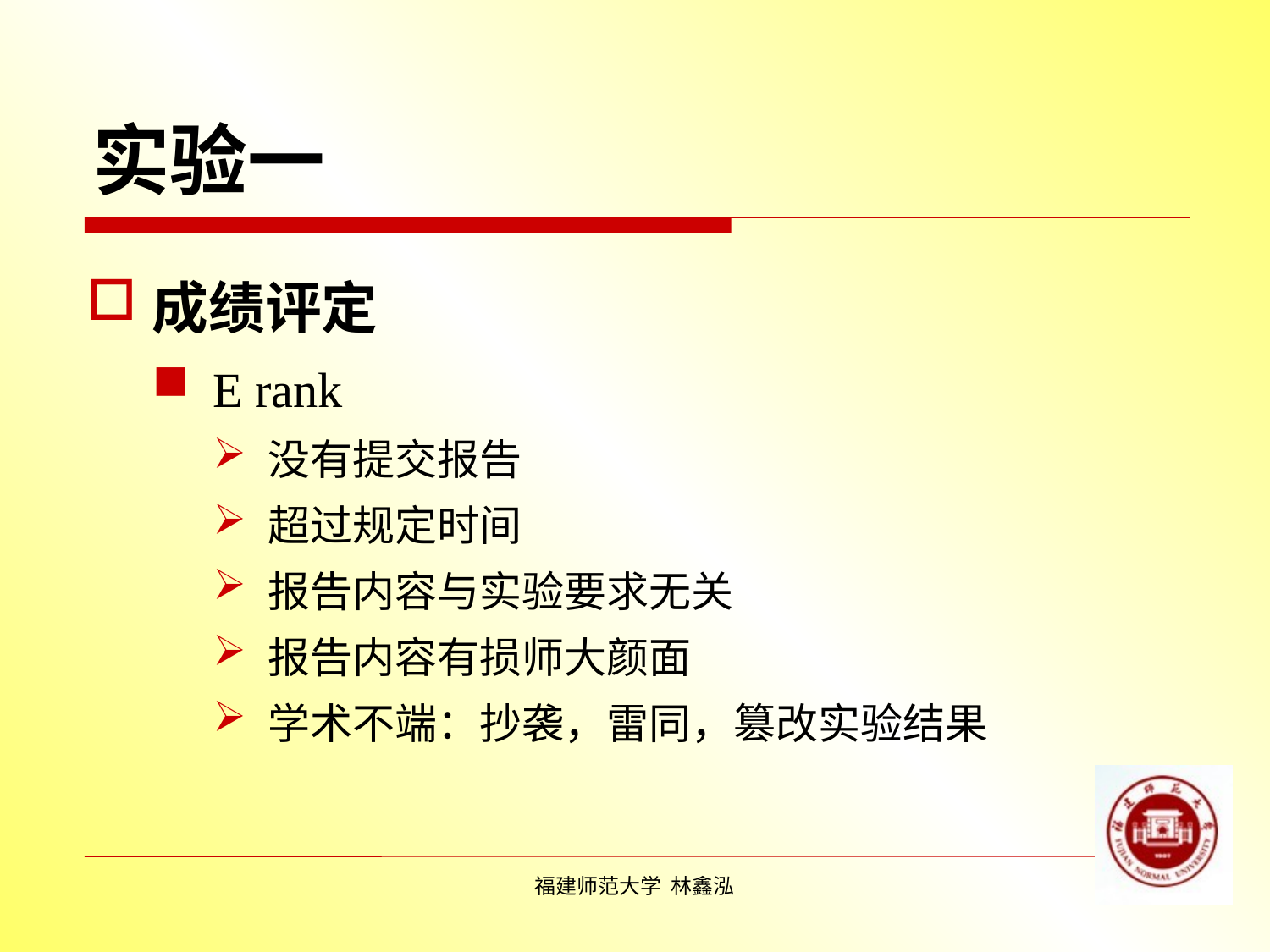

# 实验一
成绩评定
E rank
没有提交报告
超过规定时间
报告内容与实验要求无关
报告内容有损师大颜面
学术不端：抄袭，雷同，篡改实验结果

福建师范大学  林鑫泓